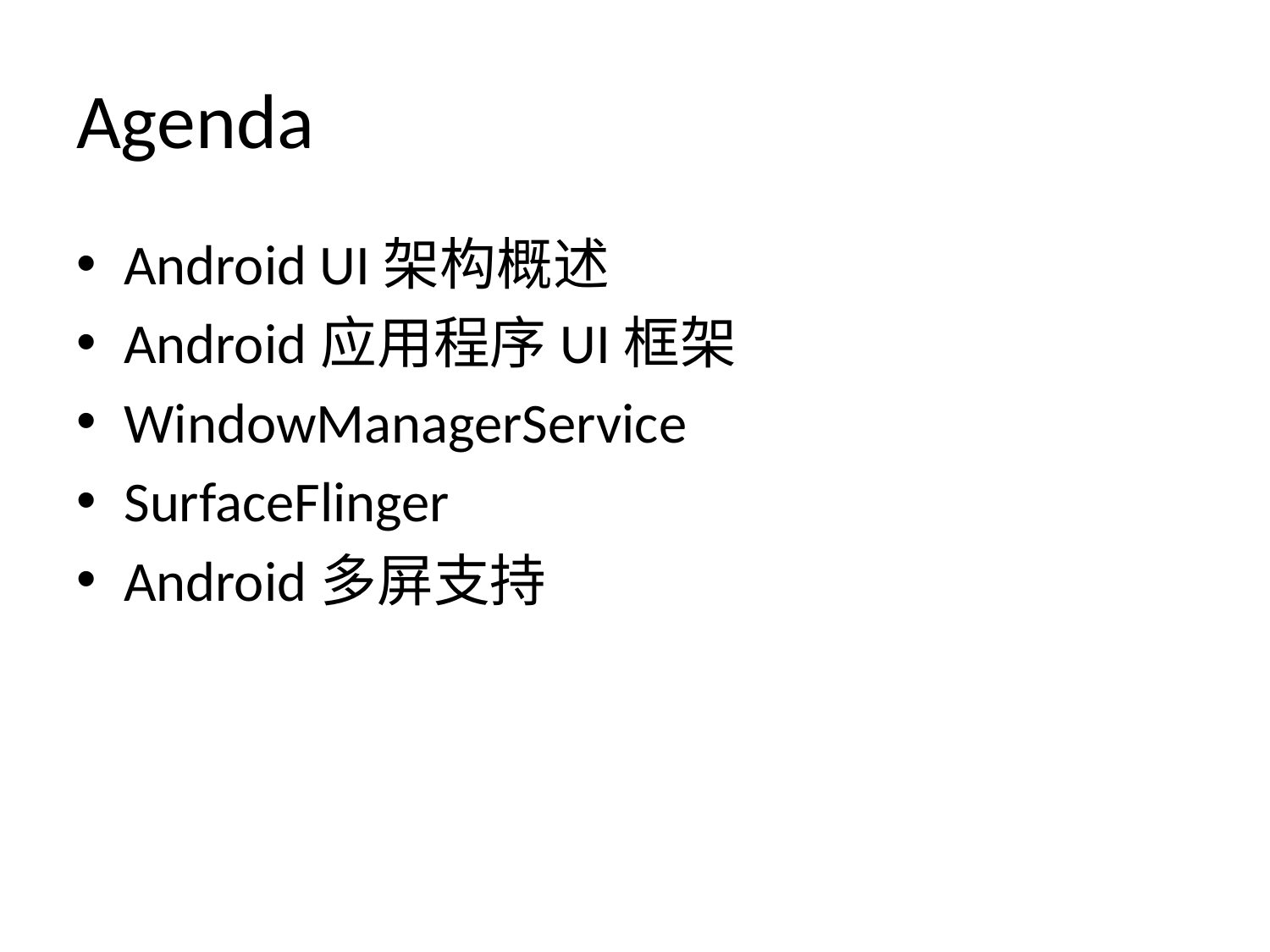

# Agenda
Android UI架构概述
Android应用程序UI框架
WindowManagerService
SurfaceFlinger
Android多屏支持